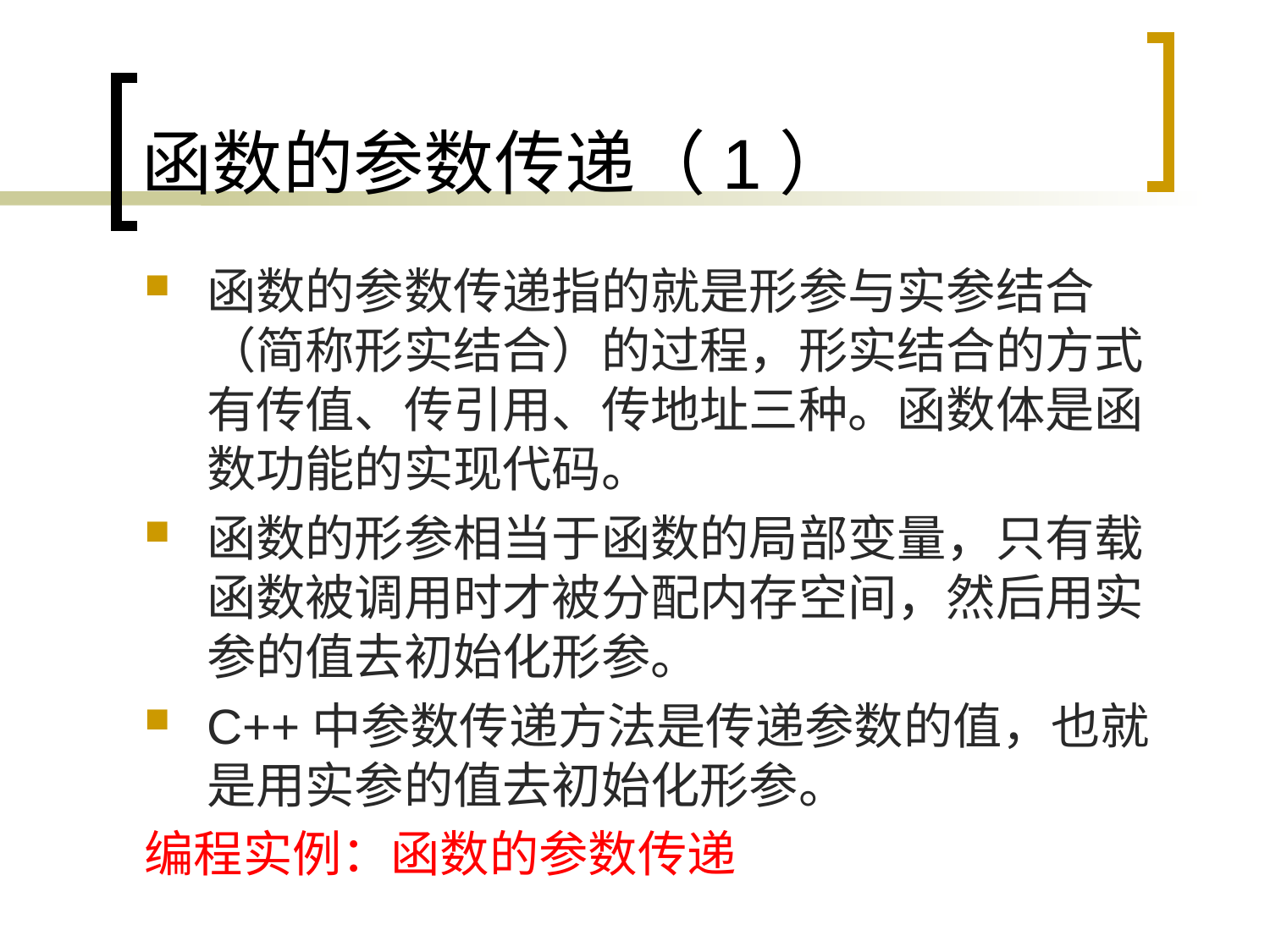

# 函数的参数传递（1）
函数的参数传递指的就是形参与实参结合（简称形实结合）的过程，形实结合的方式有传值、传引用、传地址三种。函数体是函数功能的实现代码。
函数的形参相当于函数的局部变量，只有载函数被调用时才被分配内存空间，然后用实参的值去初始化形参。
C++中参数传递方法是传递参数的值，也就是用实参的值去初始化形参。
编程实例：函数的参数传递